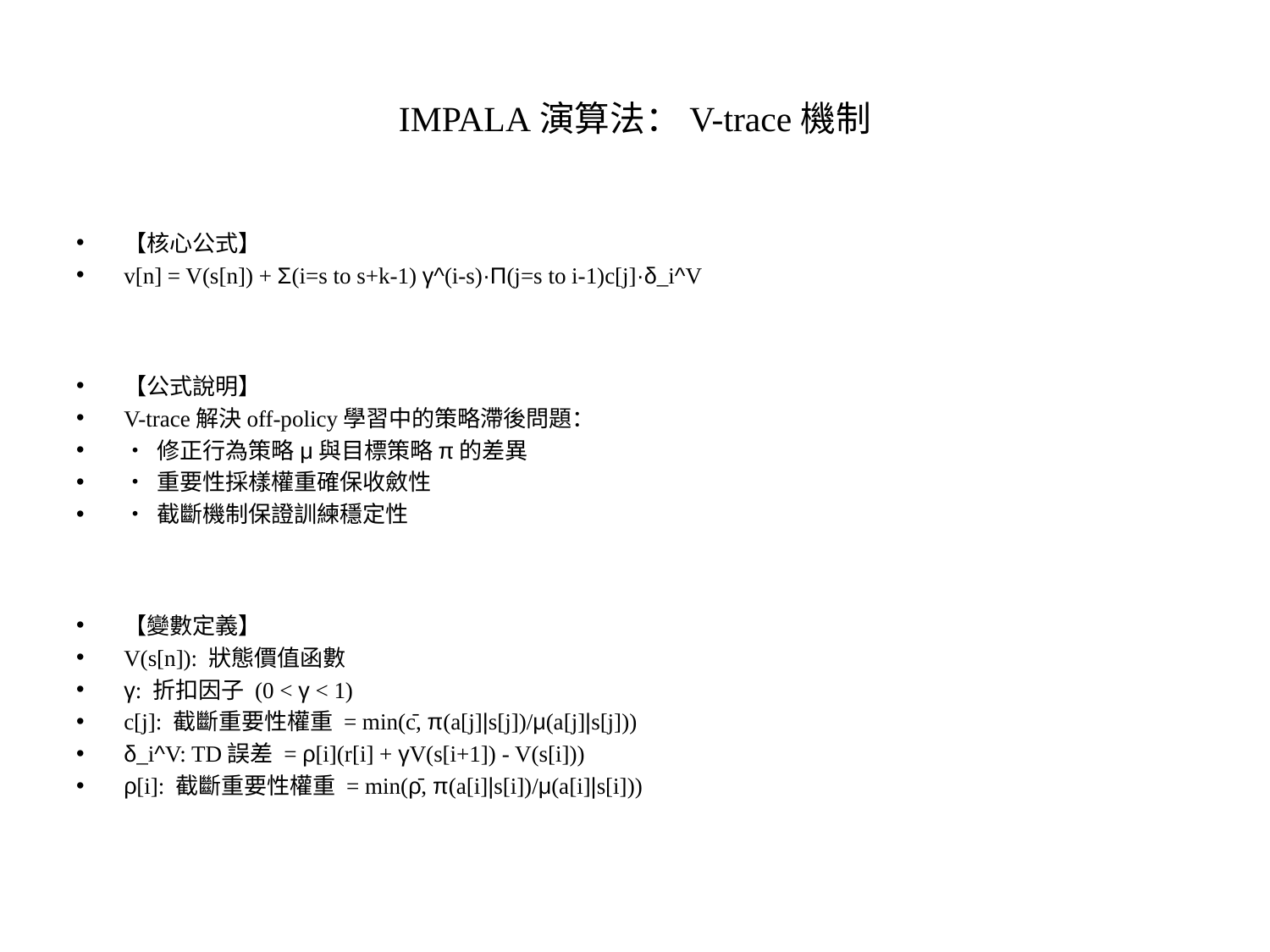

# IMPALA演算法：V-trace機制
【核心公式】
v[n] = V(s[n]) + Σ(i=s to s+k-1) γ^(i-s)·Π(j=s to i-1)c[j]·δ_i^V

【公式說明】
V-trace解決off-policy學習中的策略滯後問題：
• 修正行為策略μ與目標策略π的差異
• 重要性採樣權重確保收斂性
• 截斷機制保證訓練穩定性

【變數定義】
V(s[n]): 狀態價值函數
γ: 折扣因子 (0 < γ < 1)
c[j]: 截斷重要性權重 = min(c̄, π(a[j]|s[j])/μ(a[j]|s[j]))
δ_i^V: TD誤差 = ρ[i](r[i] + γV(s[i+1]) - V(s[i]))
ρ[i]: 截斷重要性權重 = min(ρ̄, π(a[i]|s[i])/μ(a[i]|s[i]))